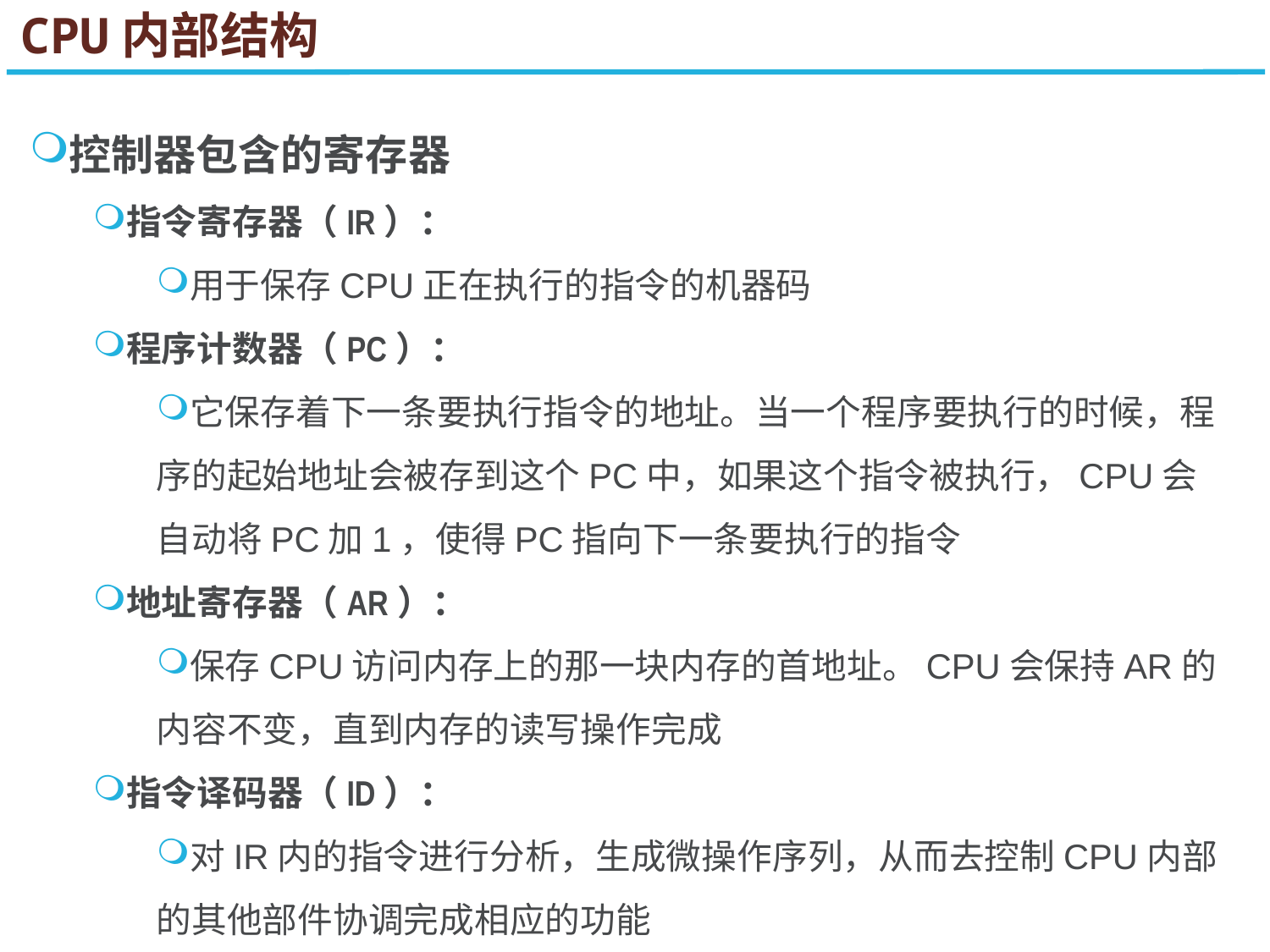

CPU内部结构
控制器包含的寄存器
指令寄存器（IR）：
用于保存CPU正在执行的指令的机器码
程序计数器（PC）：
它保存着下一条要执行指令的地址。当一个程序要执行的时候，程序的起始地址会被存到这个PC中，如果这个指令被执行，CPU会自动将PC加1，使得PC指向下一条要执行的指令
地址寄存器（AR）：
保存CPU访问内存上的那一块内存的首地址。CPU会保持AR的内容不变，直到内存的读写操作完成
指令译码器（ID）：
对IR内的指令进行分析，生成微操作序列，从而去控制CPU内部的其他部件协调完成相应的功能